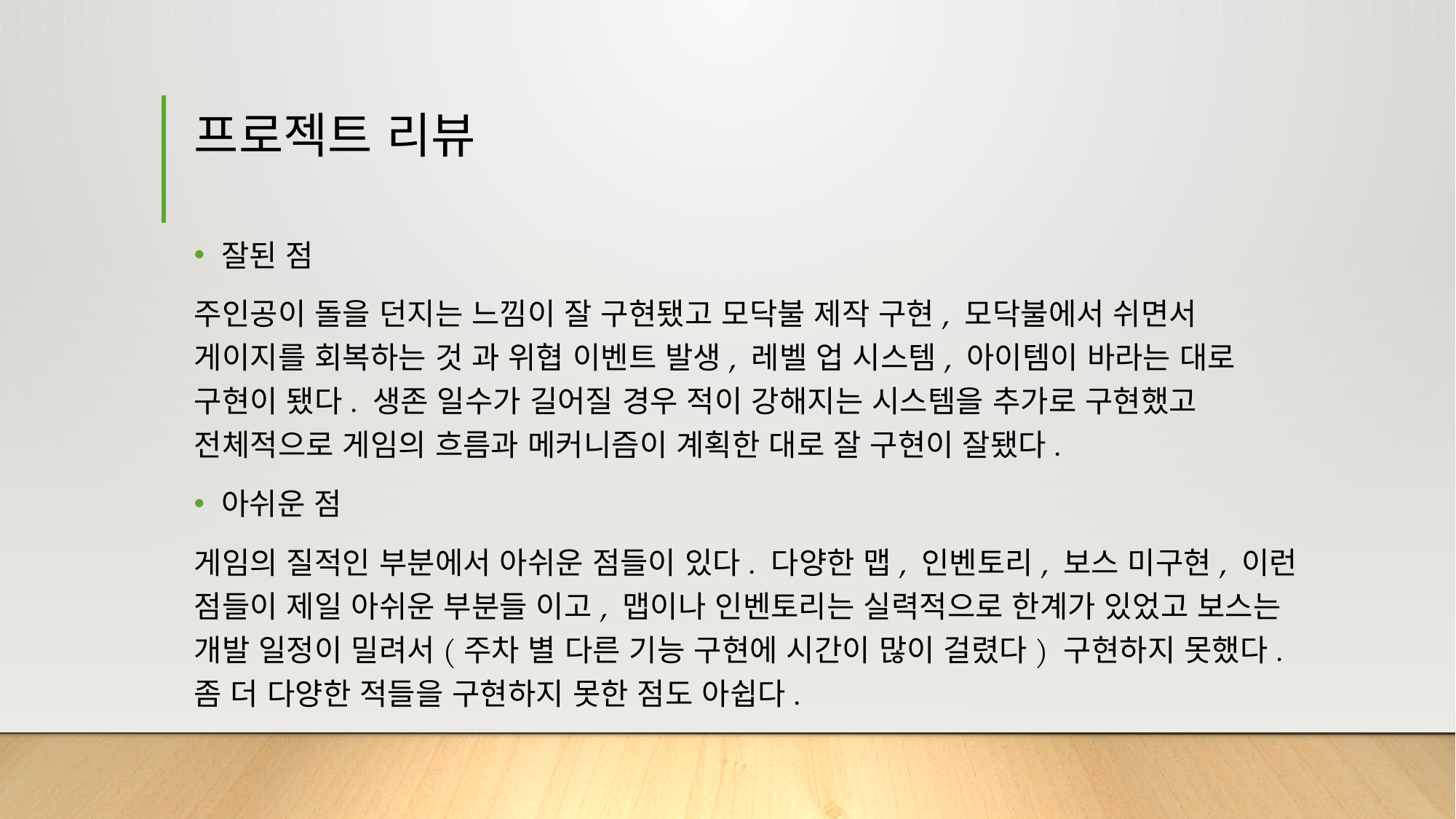

# 프로젝트 리뷰
잘된 점
주인공이 돌을 던지는 느낌이 잘 구현됐고 모닥불 제작 구현, 모닥불에서 쉬면서 게이지를 회복하는 것 과 위협 이벤트 발생, 레벨 업 시스템, 아이템이 바라는 대로 구현이 됐다. 생존 일수가 길어질 경우 적이 강해지는 시스템을 추가로 구현했고 전체적으로 게임의 흐름과 메커니즘이 계획한 대로 잘 구현이 잘됐다.
아쉬운 점
게임의 질적인 부분에서 아쉬운 점들이 있다. 다양한 맵, 인벤토리, 보스 미구현, 이런 점들이 제일 아쉬운 부분들 이고, 맵이나 인벤토리는 실력적으로 한계가 있었고 보스는 개발 일정이 밀려서(주차 별 다른 기능 구현에 시간이 많이 걸렸다) 구현하지 못했다. 좀 더 다양한 적들을 구현하지 못한 점도 아쉽다.